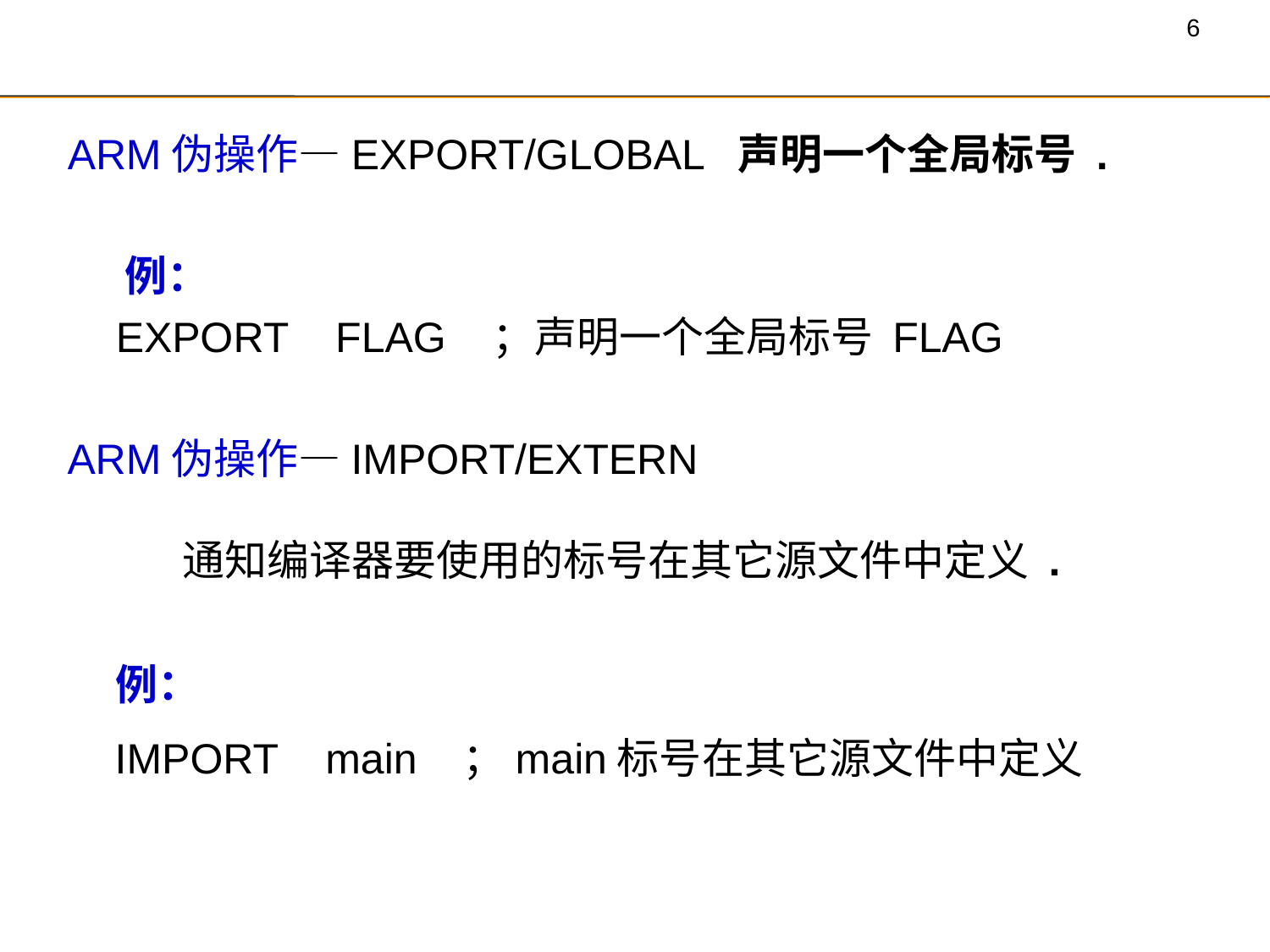

# ARM伪操作—EXPORT/GLOBAL  声明一个全局标号 . 例： EXPORT    FLAG   ；声明一个全局标号 FLAG
ARM伪操作—IMPORT/EXTERN

           通知编译器要使用的标号在其它源文件中定义 .

    例：
    IMPORT    main   ；main标号在其它源文件中定义